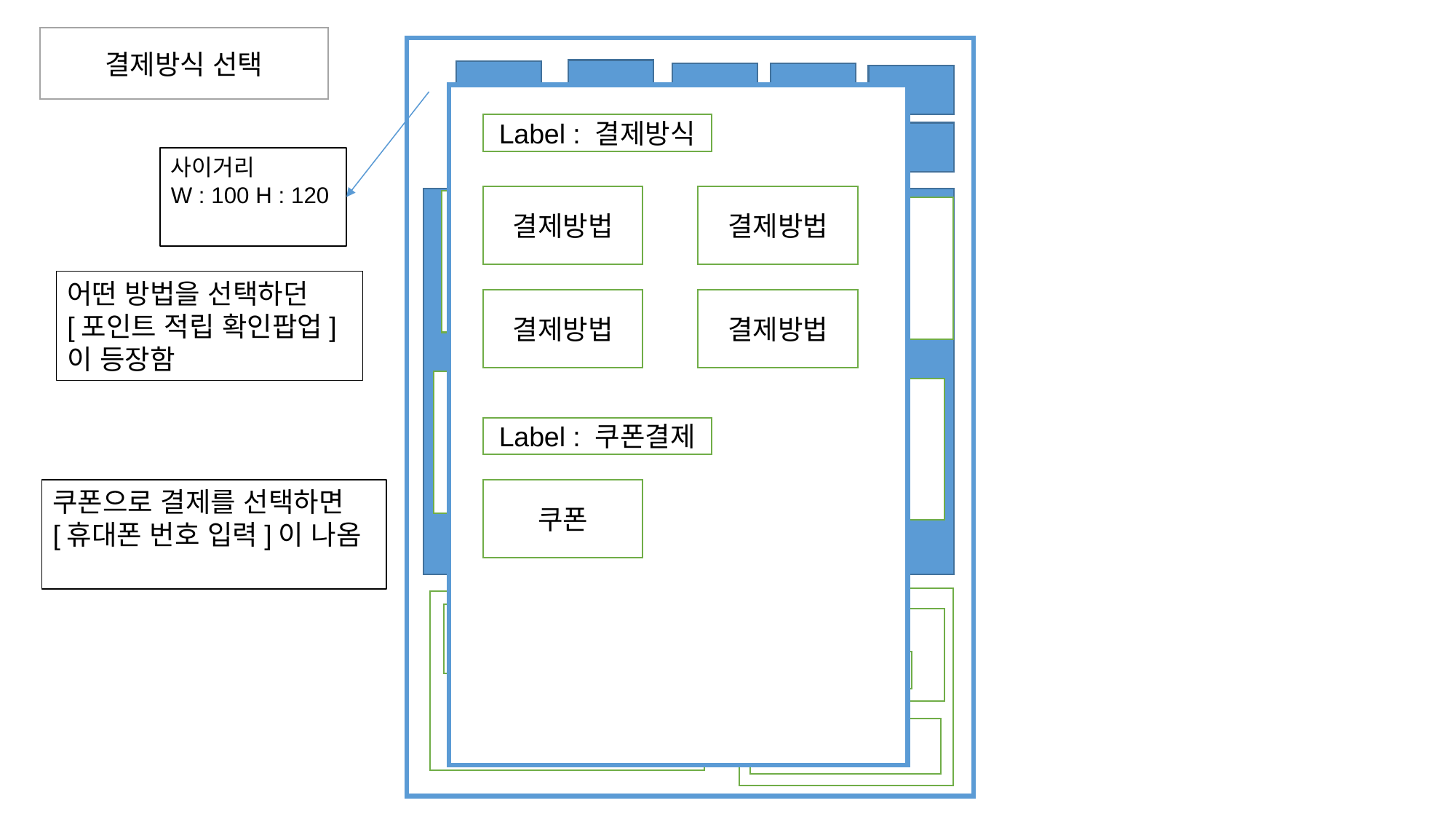

결제방식 선택
광고창

Label : 결제방식

사이거리
W : 100 H : 120

결제방법
결제방법

어떤 방법을 선택하던
[포인트 적립 확인팝업]
이 등장함
결제방법
결제방법

Label : 쿠폰결제
쿠폰으로 결제를 선택하면
[휴대폰 번호 입력]이 나옴

쿠폰

추가된 메뉴

-
+